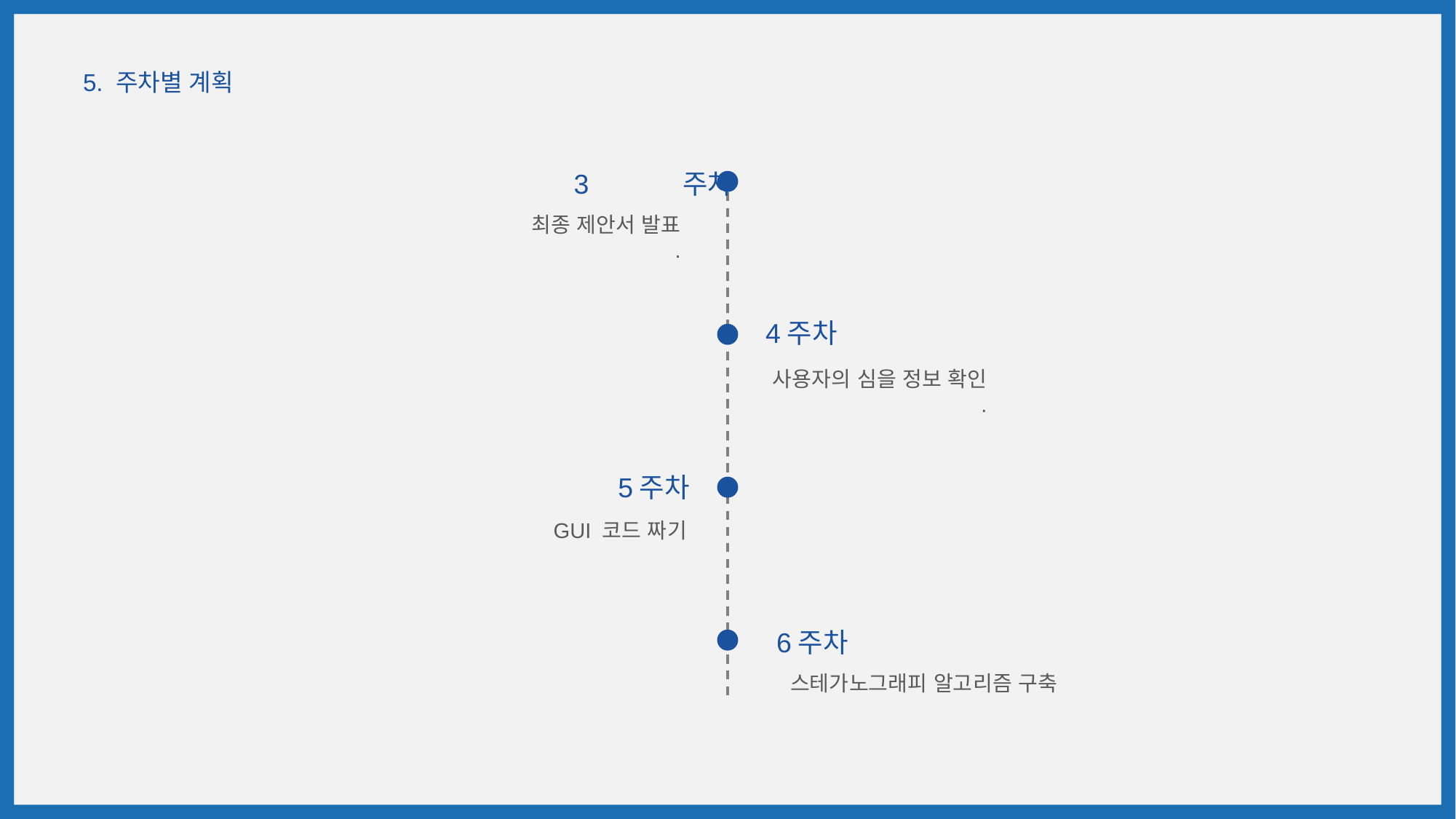

5. 주차별 계획
3	주차
최종 제안서 발표
.

4주차

사용자의 심을 정보 확인
.
5주차
GUI 코드 짜기

6주차
스테가노그래피 알고리즘 구축